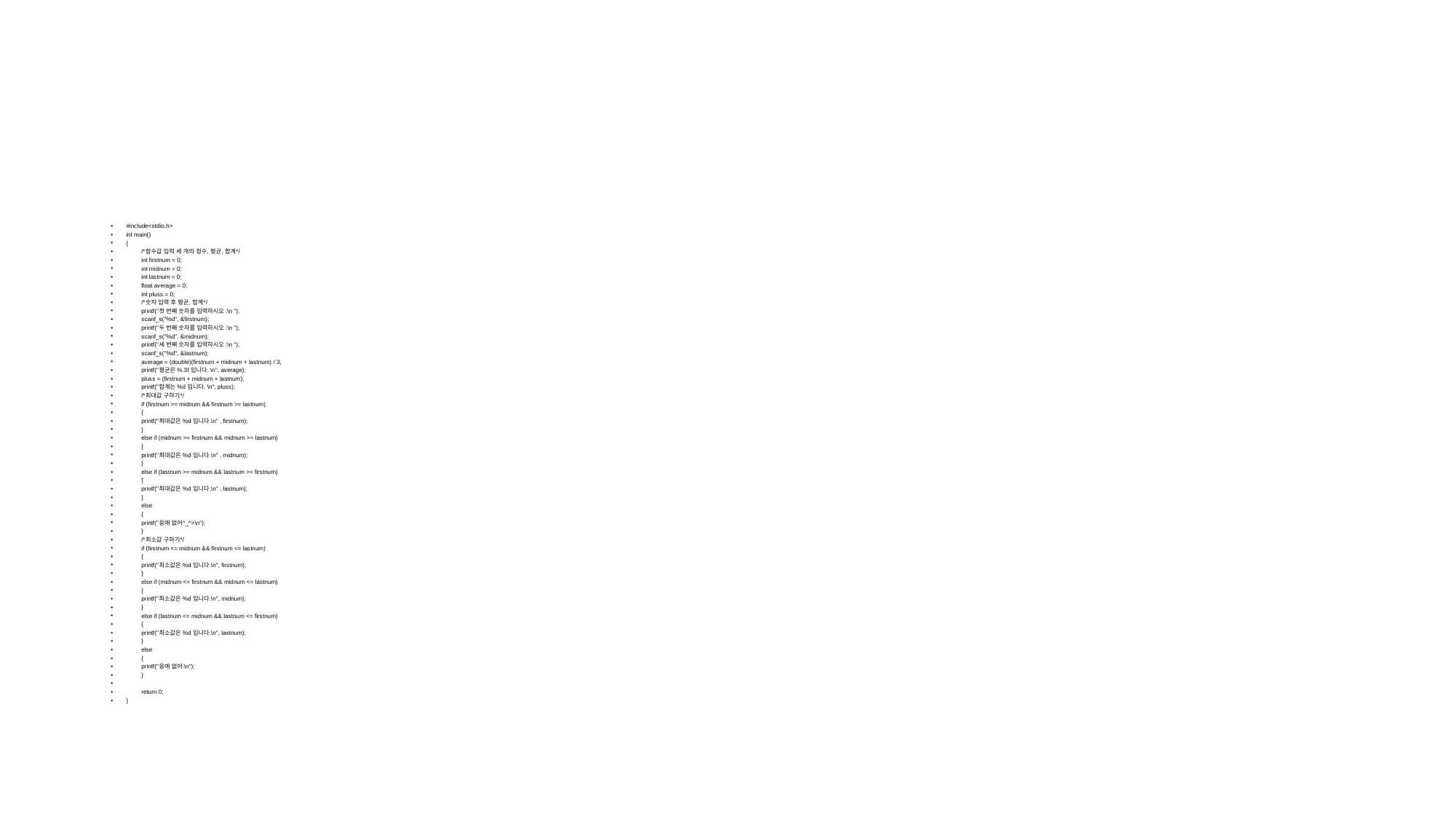

#
#include<stdio.h>
int main()
{
	/*함수값 입력 세 개의 정수, 평균, 합계*/
	int firstnum = 0;
	int midnum = 0;
	int lastnum = 0;
	float average = 0;
	int pluss = 0;
	/*숫자 입력 후 평균, 합계*/
	printf("첫 번째 숫자를 입력하시오 :\n ");
	scanf_s("%d", &firstnum);
	printf("두 번째 숫자를 입력하시오 :\n ");
	scanf_s("%d", &midnum);
	printf("세 번째 숫자를 입력하시오 :\n ");
	scanf_s("%d", &lastnum);
	average = (double)(firstnum + midnum + lastnum) / 3;
	printf("평균은 %.3f 입니다. \n", average);
	pluss = (firstnum + midnum + lastnum);
	printf("합계는 %d 입니다. \n", pluss);
	/*최대값 구하기*/
	if (firstnum >= midnum && firstnum >= lastnum)
	{
		printf("최대값은 %d 입니다.\n" , firstnum);
	}
	else if (midnum >= firstnum && midnum >= lastnum)
	{
		printf("최대값은 %d 입니다.\n" , midnum);
	}
	else if (lastnum >= midnum && lastnum >= firstnum)
	{
		printf("최대값은 %d 입니다.\n" , lastnum);
	}
	else
	{
		printf("응애 없어^_^>\n");
	}
	/*최소값 구하기*/
	if (firstnum <= midnum && firstnum <= lastnum)
	{
		printf("최소값은 %d 입니다.\n", firstnum);
	}
	else if (midnum <= firstnum && midnum <= lastnum)
	{
		printf("최소값은 %d 입니다.\n", midnum);
	}
	else if (lastnum <= midnum && lastnum <= firstnum)
	{
		printf("최소값은 %d 입니다.\n", lastnum);
	}
	else
	{
		printf("응애 없어.\n");
	}

	return 0;
}